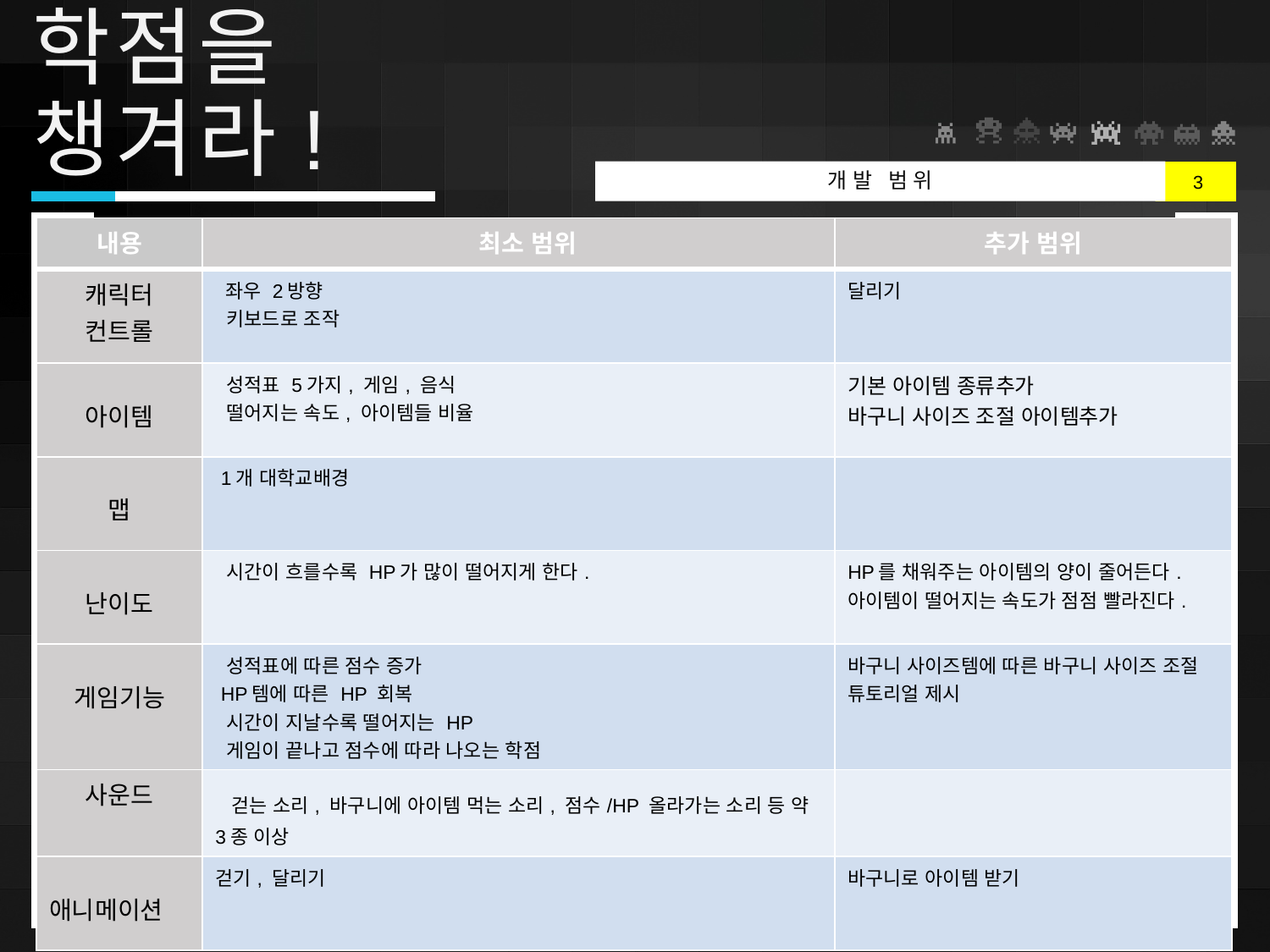

# 학점을 챙겨라!
개발 범위
3
| 내용 | 최소 범위 | 추가 범위 |
| --- | --- | --- |
| 캐릭터 컨트롤 | 좌우 2방향 키보드로 조작 | 달리기 |
| 아이템 | 성적표 5가지, 게임, 음식 떨어지는 속도, 아이템들 비율 | 기본 아이템 종류추가 바구니 사이즈 조절 아이템추가 |
| 맵 | 1개 대학교배경 |  |
| 난이도 | 시간이 흐를수록 HP가 많이 떨어지게 한다. | HP를 채워주는 아이템의 양이 줄어든다. 아이템이 떨어지는 속도가 점점 빨라진다. |
| 게임기능 | 성적표에 따른 점수 증가 HP템에 따른 HP 회복 시간이 지날수록 떨어지는 HP 게임이 끝나고 점수에 따라 나오는 학점 | 바구니 사이즈템에 따른 바구니 사이즈 조절 튜토리얼 제시 |
| 사운드 | 걷는 소리, 바구니에 아이템 먹는 소리, 점수/HP 올라가는 소리 등 약 3종 이상 |  |
| 애니메이션 | 걷기, 달리기 | 바구니로 아이템 받기 |